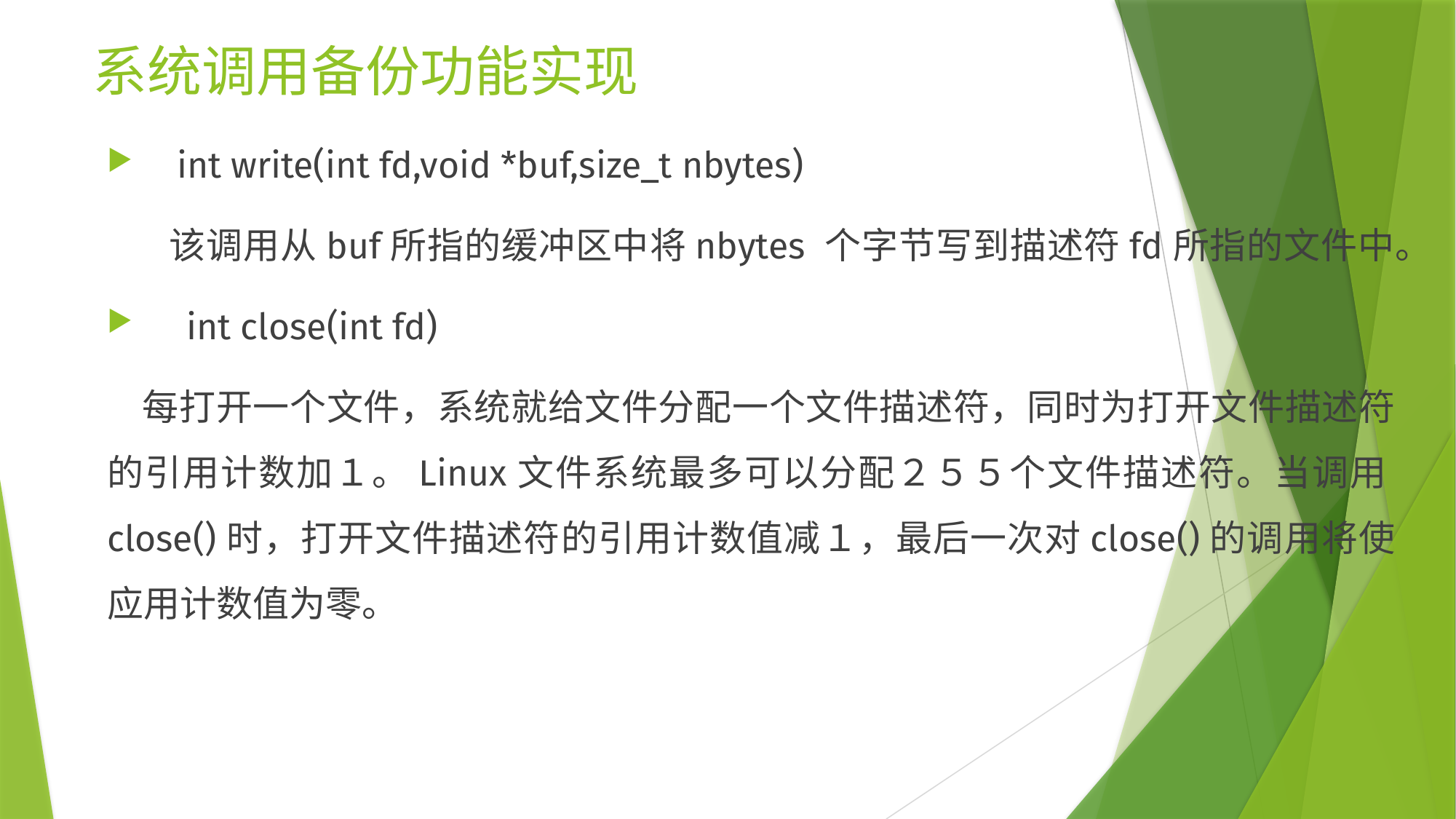

# 系统调用备份功能实现
   int write(int fd,void *buf,size_t nbytes)
      该调用从buf所指的缓冲区中将nbytes 个字节写到描述符fd所指的文件中。
    int close(int fd)
   每打开一个文件，系统就给文件分配一个文件描述符，同时为打开文件描述符的引用计数加１。Linux文件系统最多可以分配２５５个文件描述符。当调用close()时，打开文件描述符的引用计数值减１，最后一次对close()的调用将使应用计数值为零。